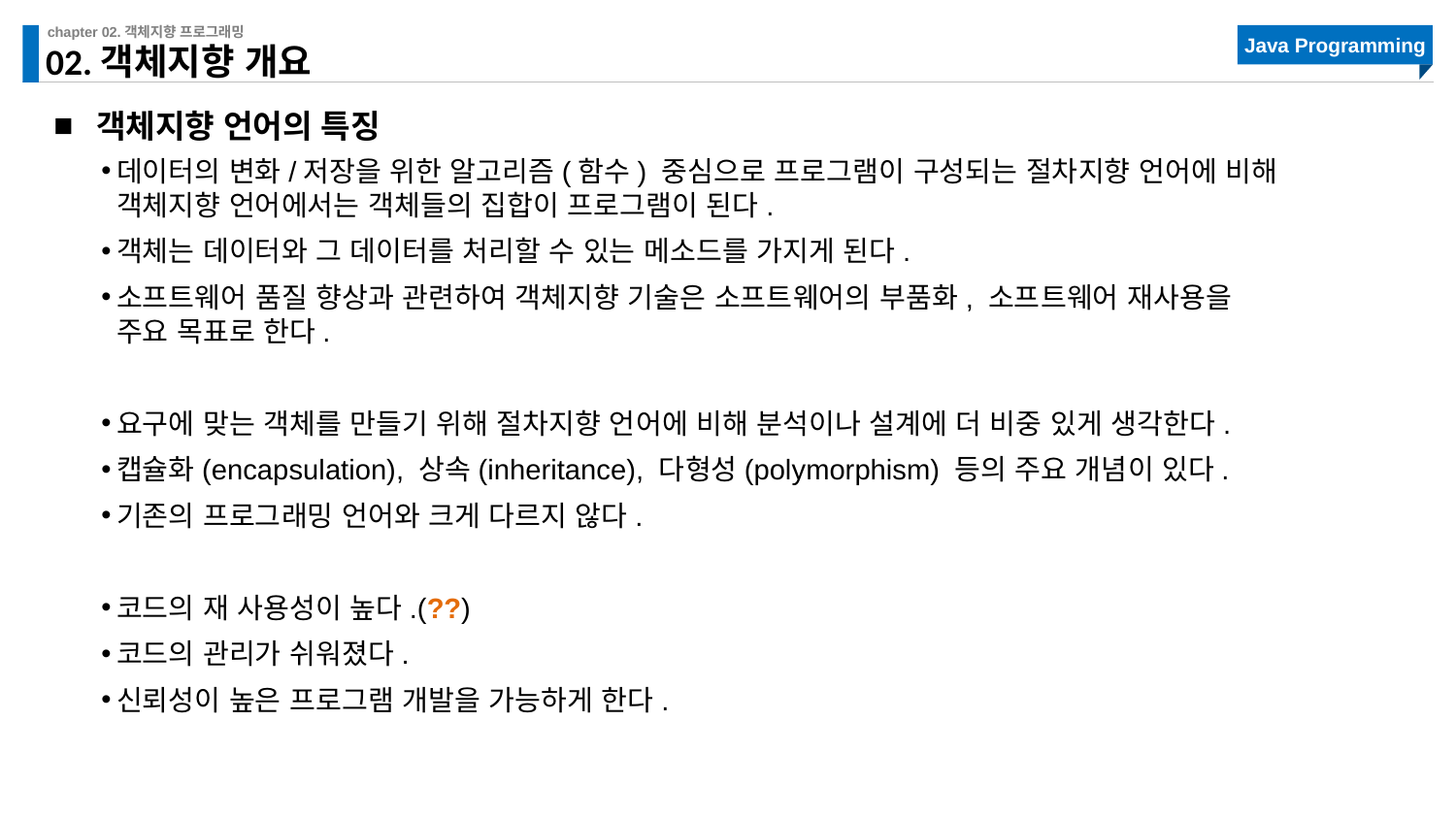

# 02.객체지향 개요
객체지향 언어의 특징
데이터의 변화/저장을 위한 알고리즘(함수) 중심으로 프로그램이 구성되는 절차지향 언어에 비해
객체지향 언어에서는 객체들의 집합이 프로그램이 된다.
객체는 데이터와 그 데이터를 처리할 수 있는 메소드를 가지게 된다.
소프트웨어 품질 향상과 관련하여 객체지향 기술은 소프트웨어의 부품화, 소프트웨어 재사용을
주요 목표로 한다.

요구에 맞는 객체를 만들기 위해 절차지향 언어에 비해 분석이나 설계에 더 비중 있게 생각한다.
캡슐화(encapsulation), 상속(inheritance), 다형성(polymorphism) 등의 주요 개념이 있다.
기존의 프로그래밍 언어와 크게 다르지 않다.

코드의 재 사용성이 높다.(??)
코드의 관리가 쉬워졌다.
신뢰성이 높은 프로그램 개발을 가능하게 한다.